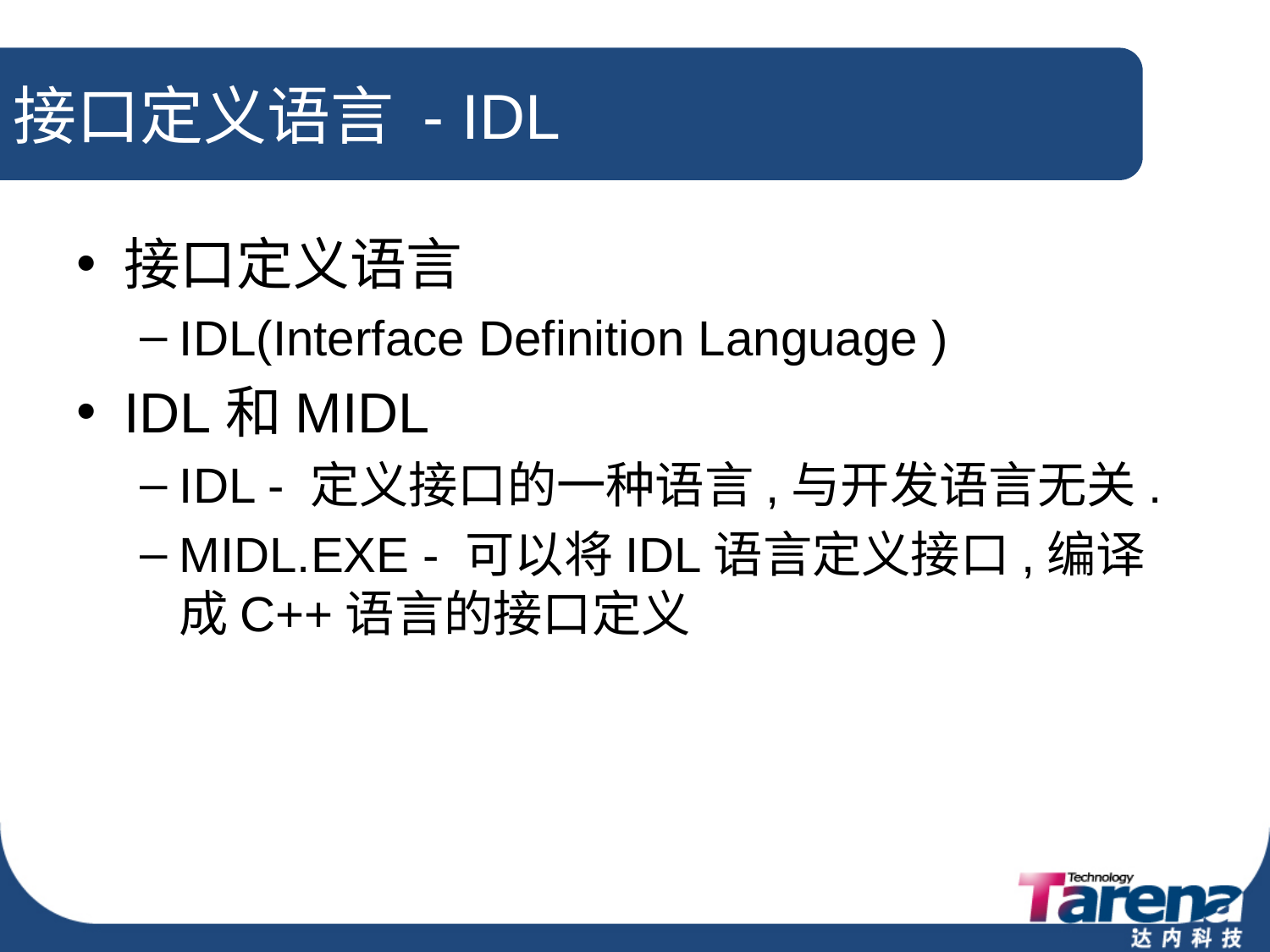

# 接口定义语言 - IDL
接口定义语言
IDL(Interface Definition Language )
IDL和MIDL
IDL - 定义接口的一种语言,与开发语言无关.
MIDL.EXE - 可以将IDL语言定义接口,编译成C++语言的接口定义